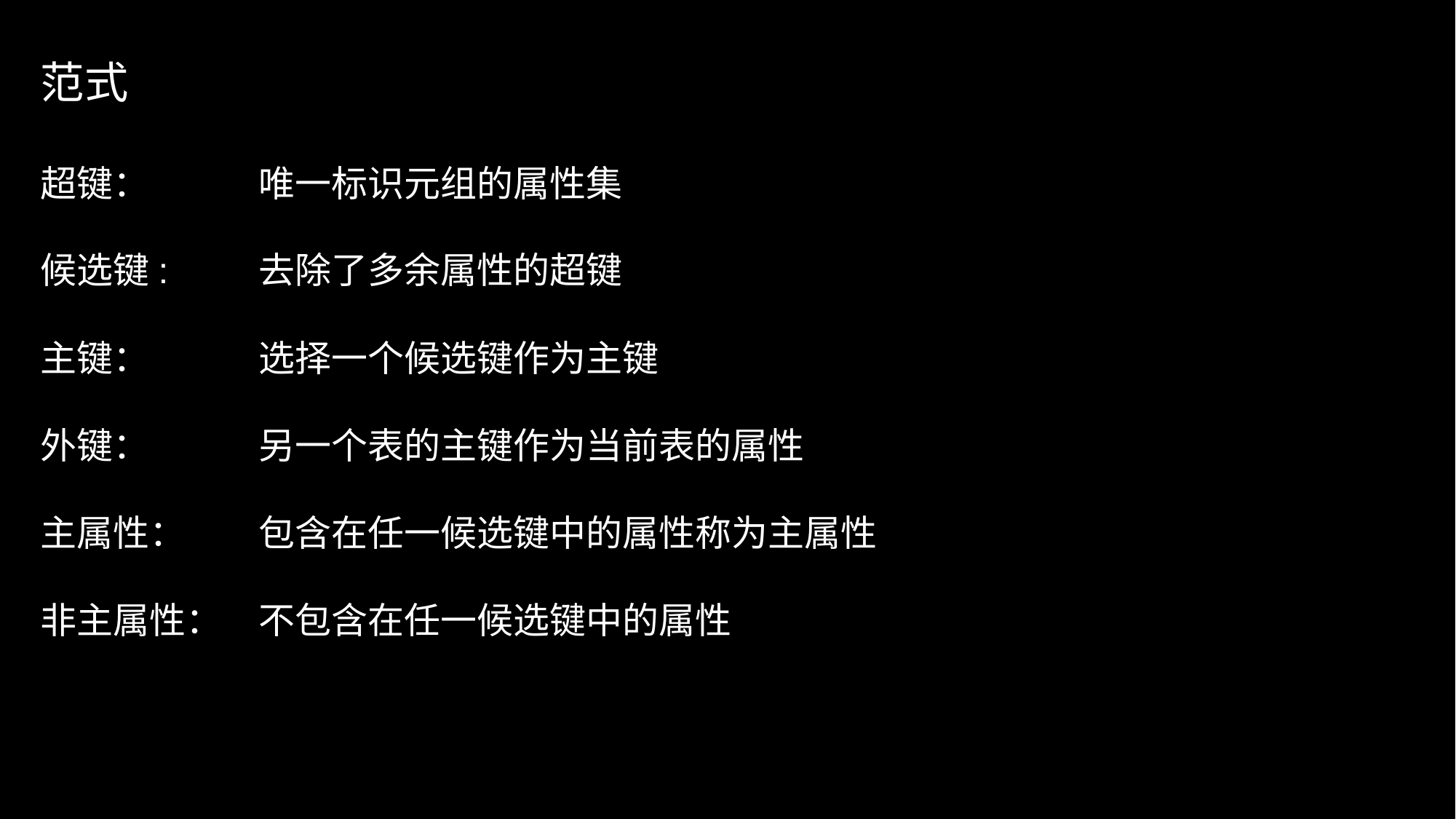

范式

超键：	唯一标识元组的属性集

候选键:	去除了多余属性的超键

主键：	选择一个候选键作为主键

外键：	另一个表的主键作为当前表的属性

主属性：	包含在任一候选键中的属性称为主属性

非主属性：	不包含在任一候选键中的属性